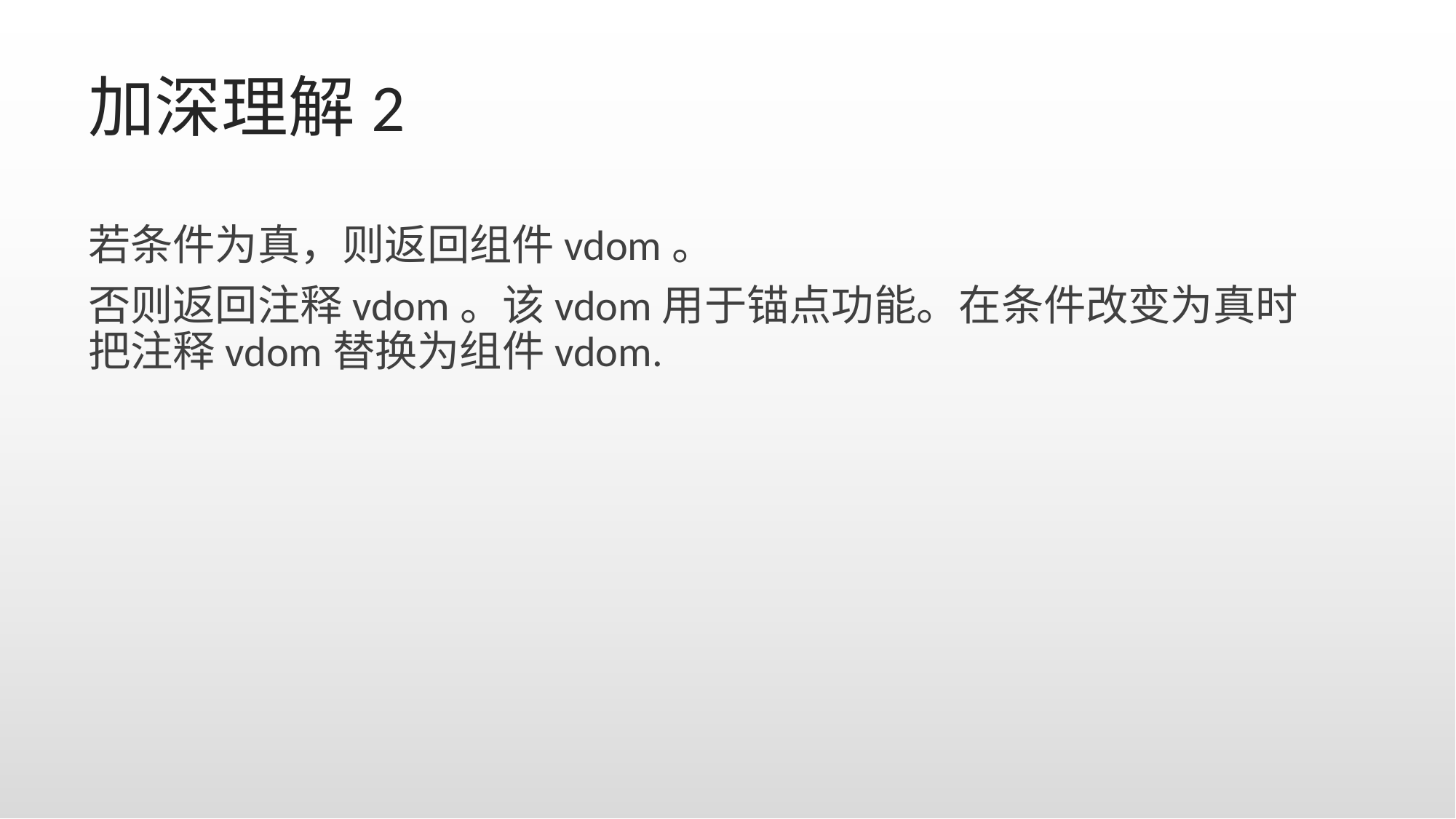

# 加深理解2
若条件为真，则返回组件vdom。
否则返回注释vdom。该vdom用于锚点功能。在条件改变为真时把注释vdom替换为组件vdom.